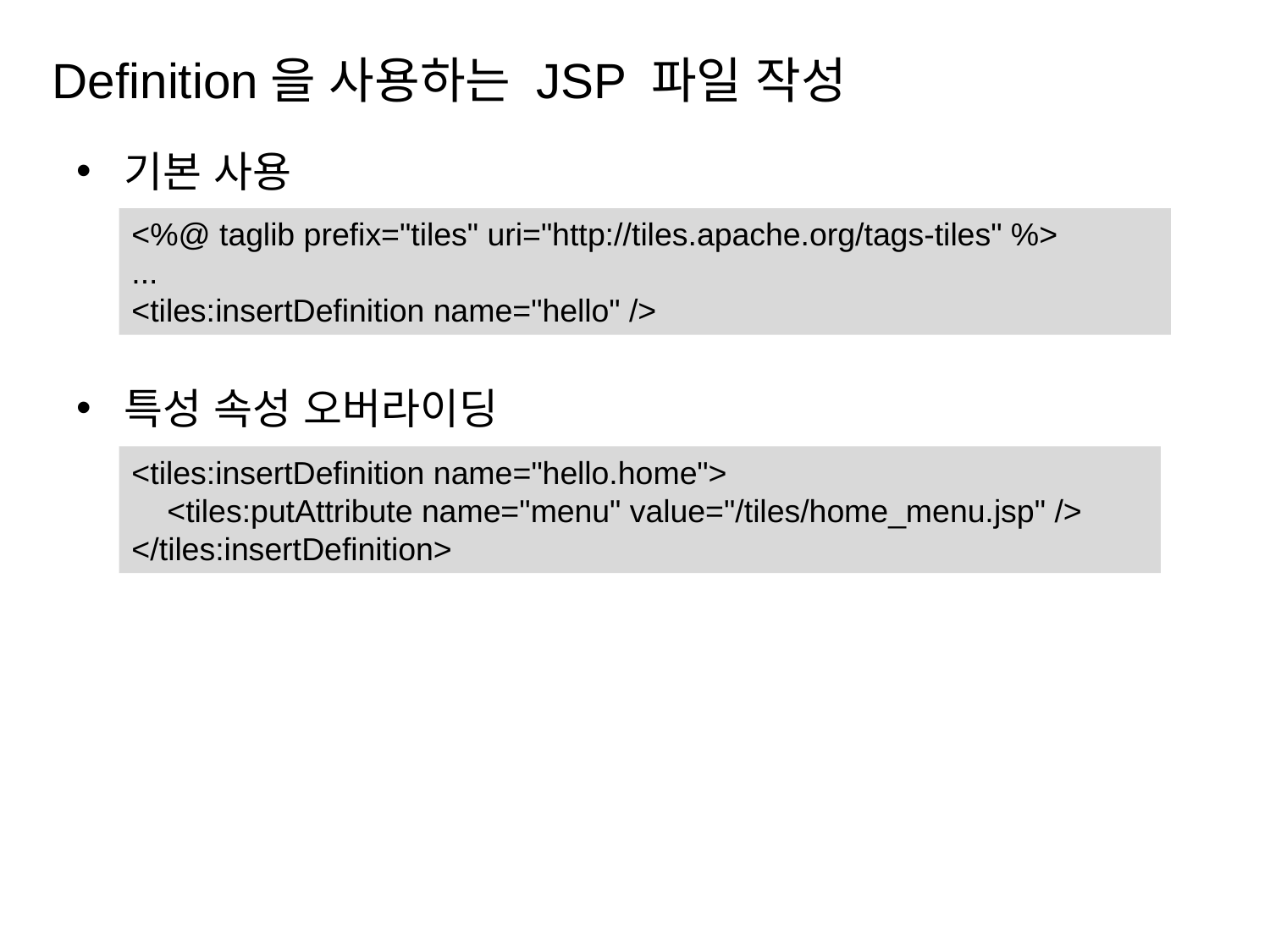

# Definition을 사용하는 JSP 파일 작성
기본 사용

특성 속성 오버라이딩
<%@ taglib prefix="tiles" uri="http://tiles.apache.org/tags-tiles" %>
...
<tiles:insertDefinition name="hello" />
<tiles:insertDefinition name="hello.home">
    <tiles:putAttribute name="menu" value="/tiles/home_menu.jsp" />
</tiles:insertDefinition>